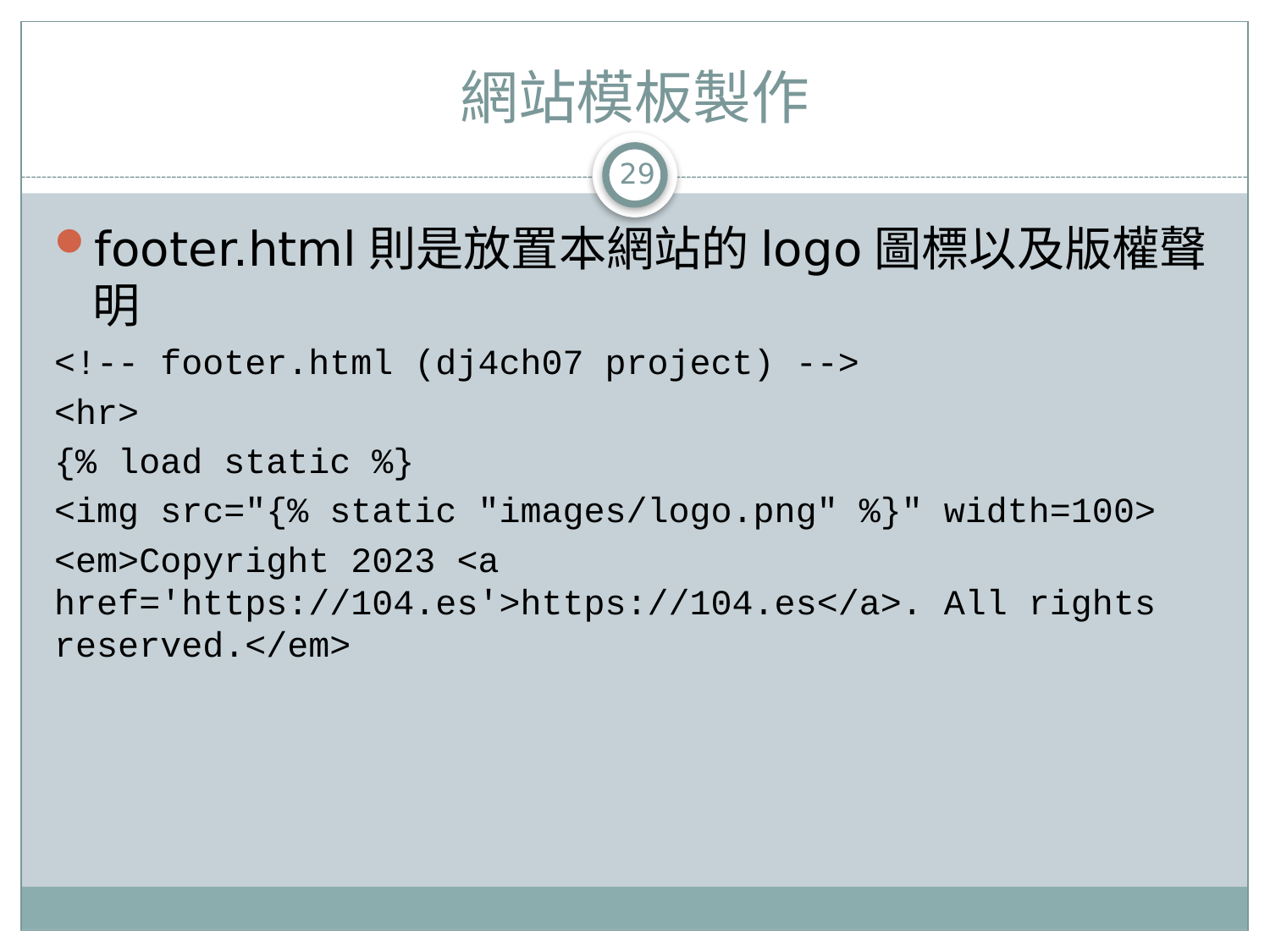

# 網站模板製作
29
footer.html則是放置本網站的logo圖標以及版權聲明
<!-- footer.html (dj4ch07 project) -->
<hr>
{% load static %}
<img src="{% static "images/logo.png" %}" width=100>
<em>Copyright 2023 <a href='https://104.es'>https://104.es</a>. All rights reserved.</em>